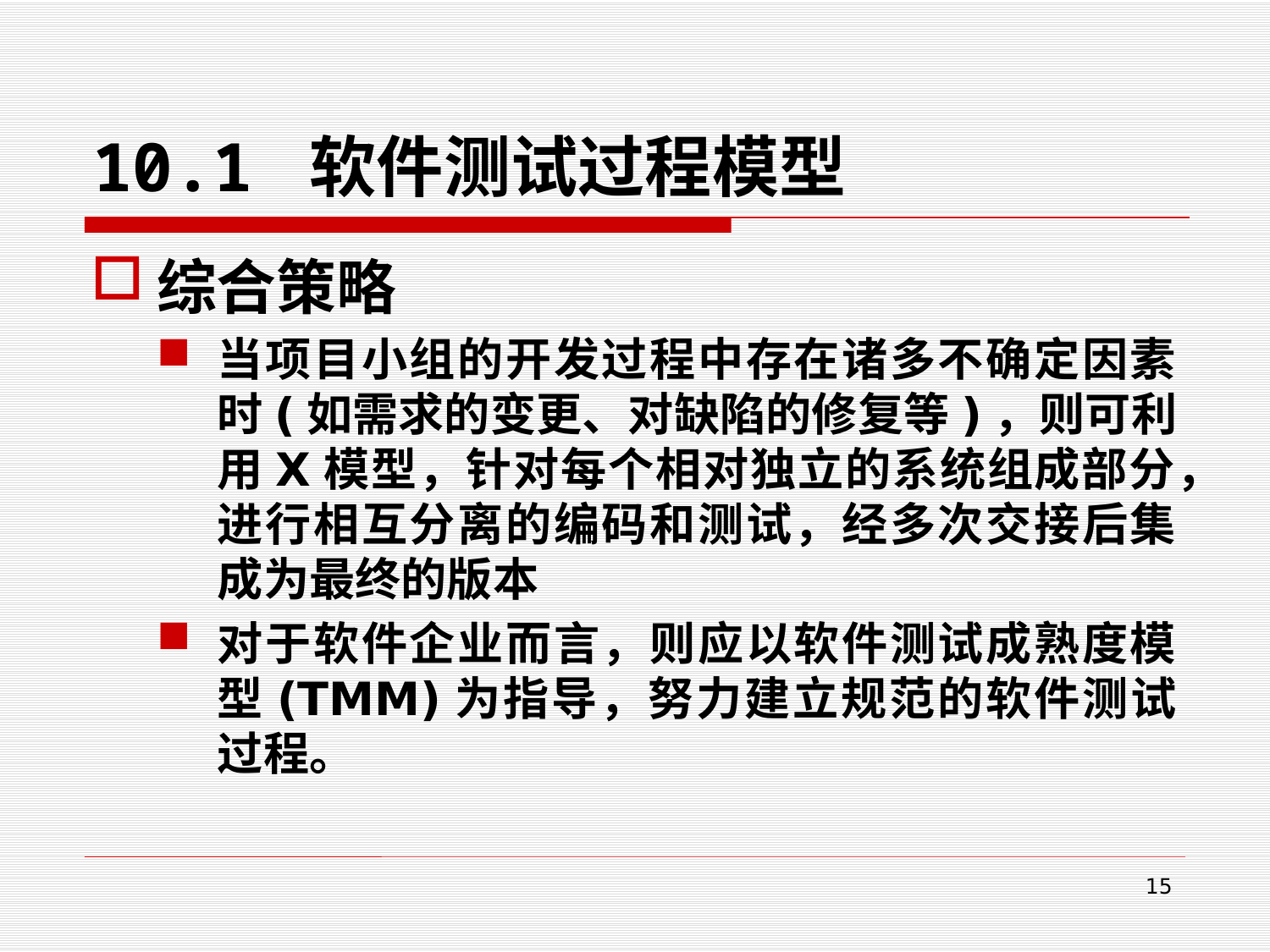

# 10.1 软件测试过程模型
综合策略
当项目小组的开发过程中存在诸多不确定因素时(如需求的变更、对缺陷的修复等)，则可利用X模型，针对每个相对独立的系统组成部分，进行相互分离的编码和测试，经多次交接后集成为最终的版本
对于软件企业而言，则应以软件测试成熟度模型(TMM)为指导，努力建立规范的软件测试过程。
15